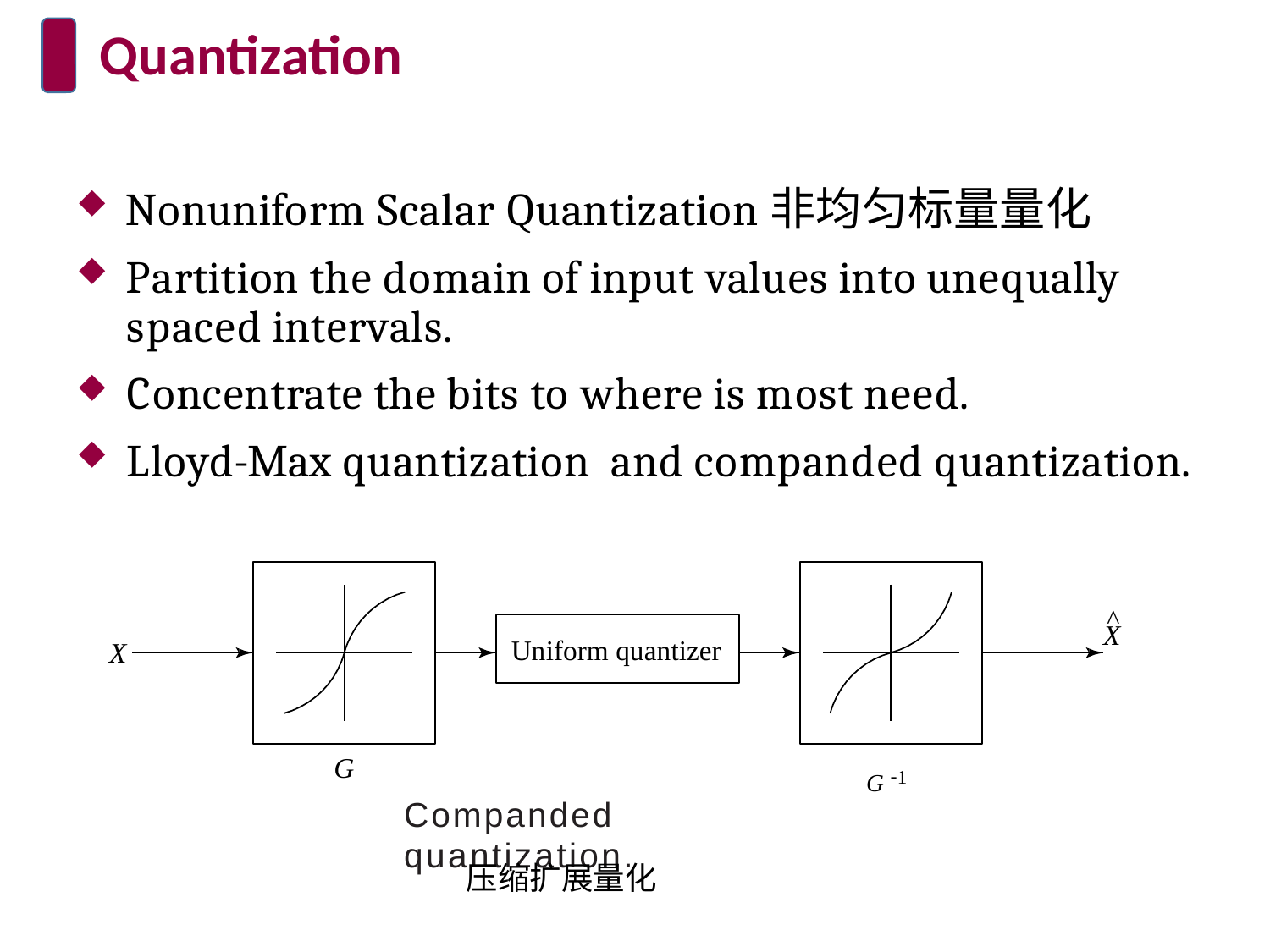

# Quantization
Nonuniform Scalar Quantization非均匀标量量化
Partition the domain of input values into unequally spaced intervals.
Concentrate the bits to where is most need.
Lloyd-Max quantization  and companded quantization.

^

X
Uniform quantizer
X

G −1
G
Companded  quantization.
压缩扩展量化